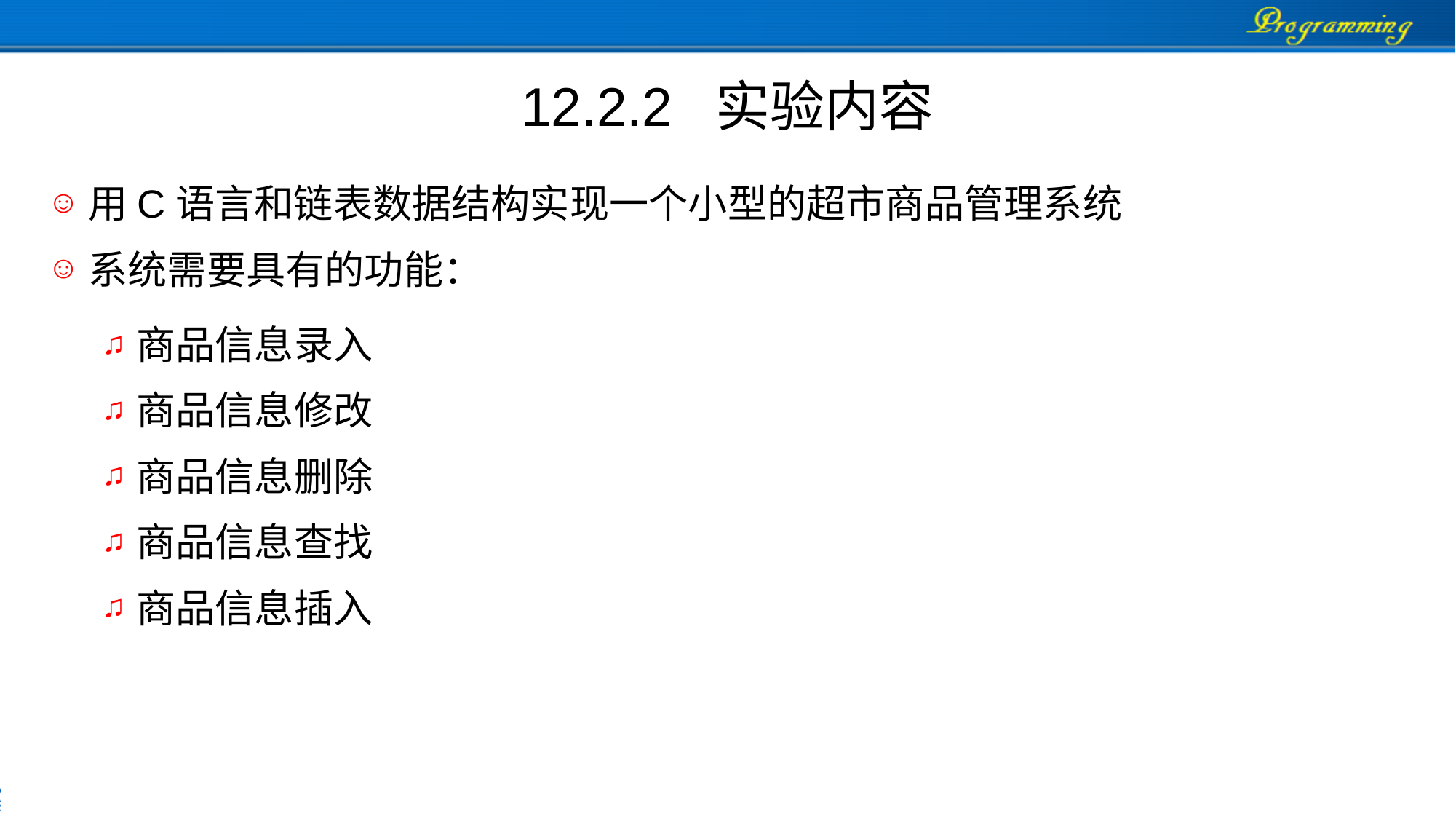

# 12.2.2  实验内容
用C语言和链表数据结构实现一个小型的超市商品管理系统
系统需要具有的功能：
商品信息录入
商品信息修改
商品信息删除
商品信息查找
商品信息插入